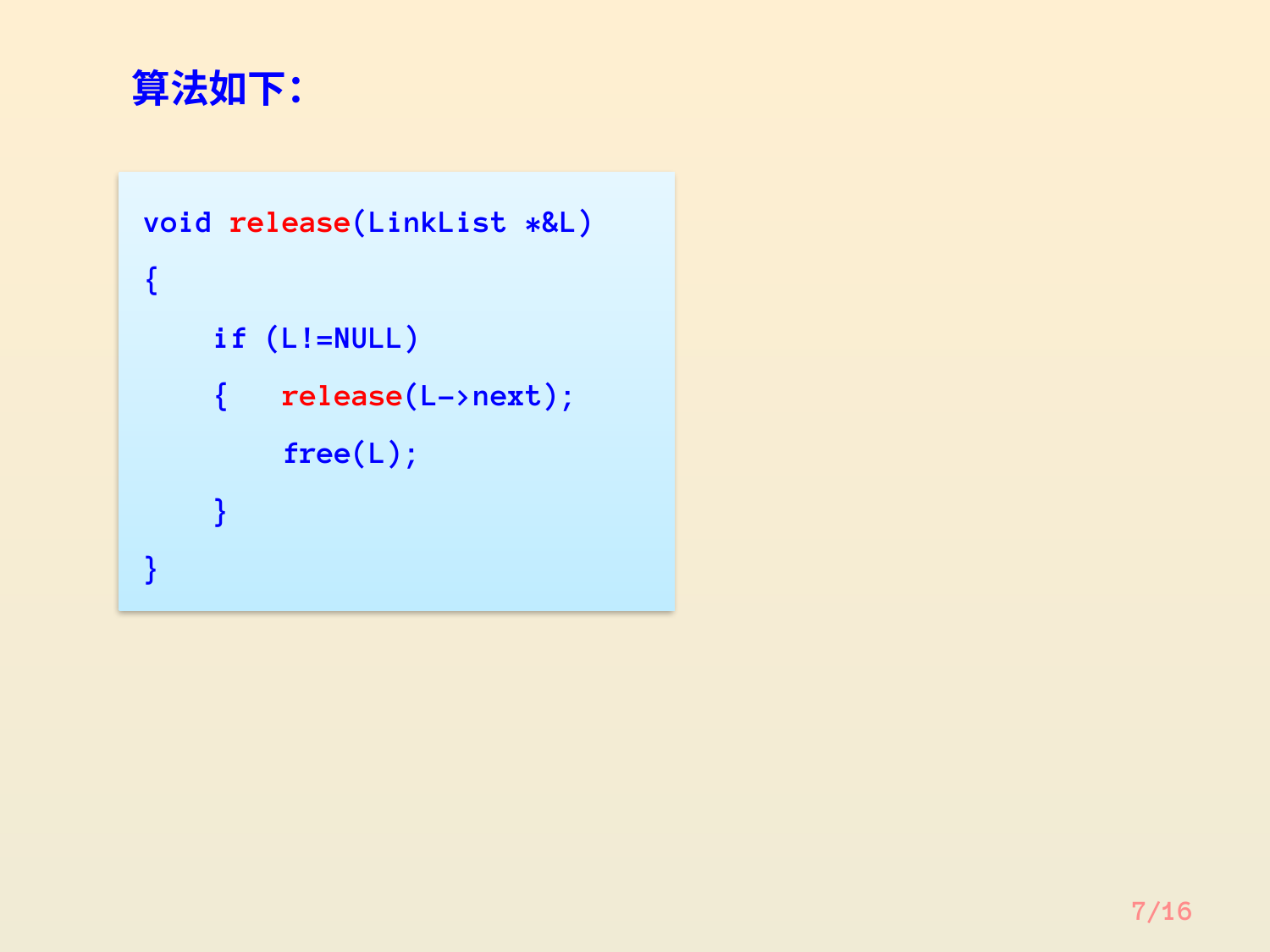

算法如下：
void release(LinkList *&L)
{
    if (L!=NULL)
    {   release(L->next);
        free(L);
    }
}
7/16